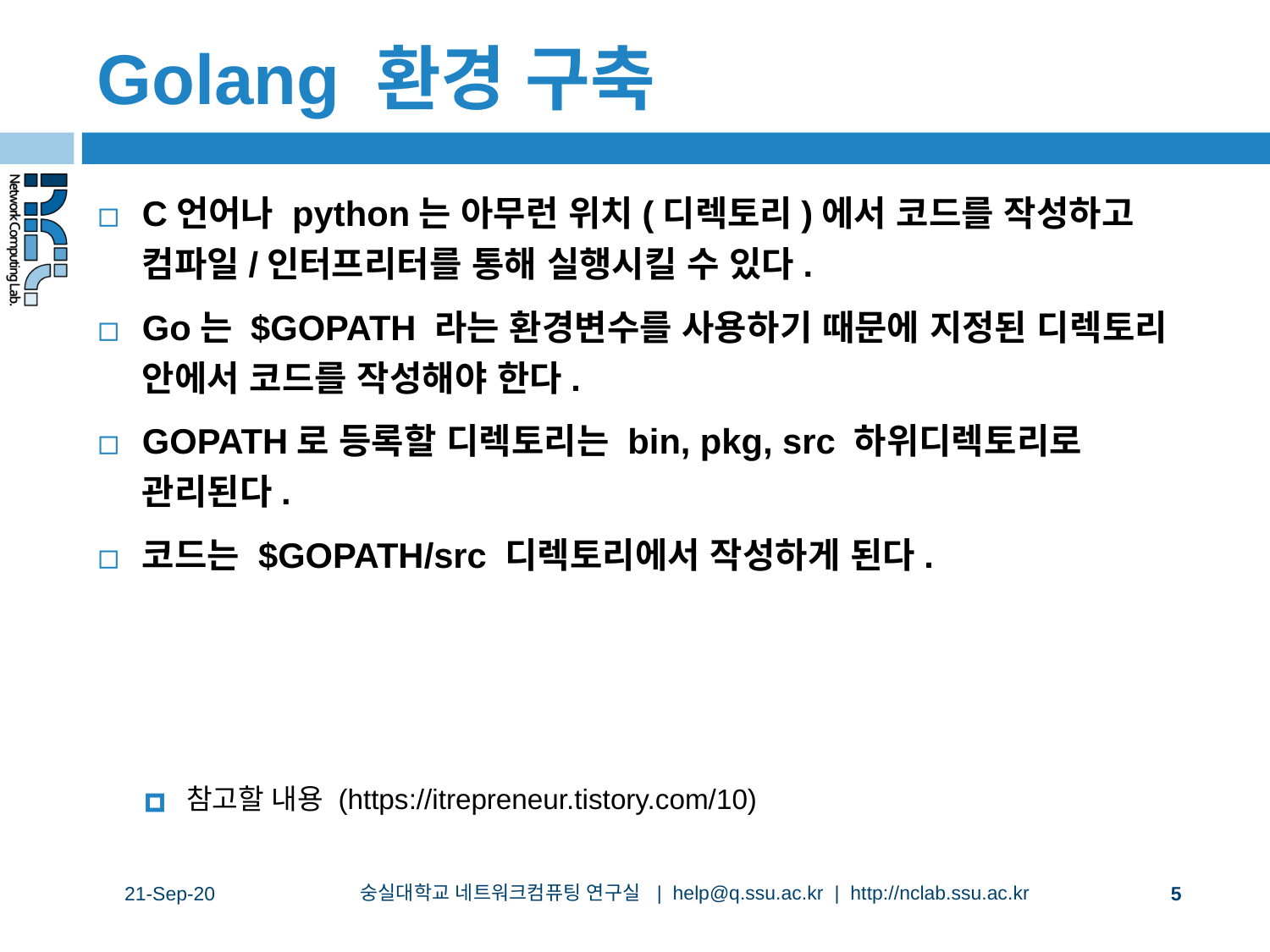

# Golang 환경 구축
C언어나 python는 아무런 위치(디렉토리)에서 코드를 작성하고 컴파일/인터프리터를 통해 실행시킬 수 있다.
Go는 $GOPATH 라는 환경변수를 사용하기 때문에 지정된 디렉토리 안에서 코드를 작성해야 한다.
GOPATH로 등록할 디렉토리는 bin, pkg, src 하위디렉토리로 관리된다.
코드는 $GOPATH/src 디렉토리에서 작성하게 된다.

참고할 내용 (https://itrepreneur.tistory.com/10)
숭실대학교 네트워크컴퓨팅 연구실  |  help@q.ssu.ac.kr  |  http://nclab.ssu.ac.kr
21-Sep-20
5